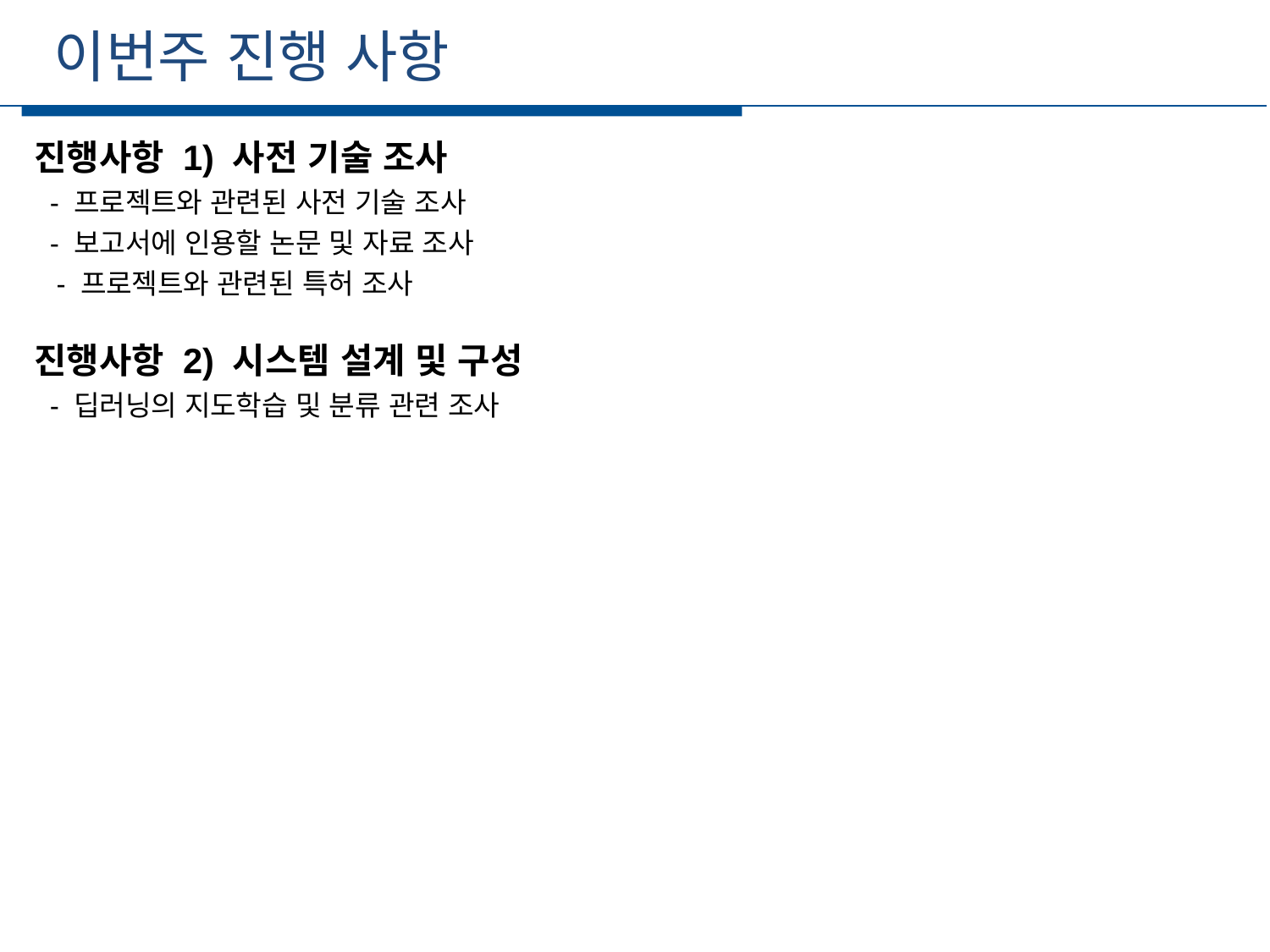

이번주 진행 사항
세부일정

진행사항 1) 사전 기술 조사
  - 프로젝트와 관련된 사전 기술 조사
  - 보고서에 인용할 논문 및 자료 조사
  - 프로젝트와 관련된 특허 조사

진행사항 2) 시스템 설계 및 구성
  - 딥러닝의 지도학습 및 분류 관련 조사